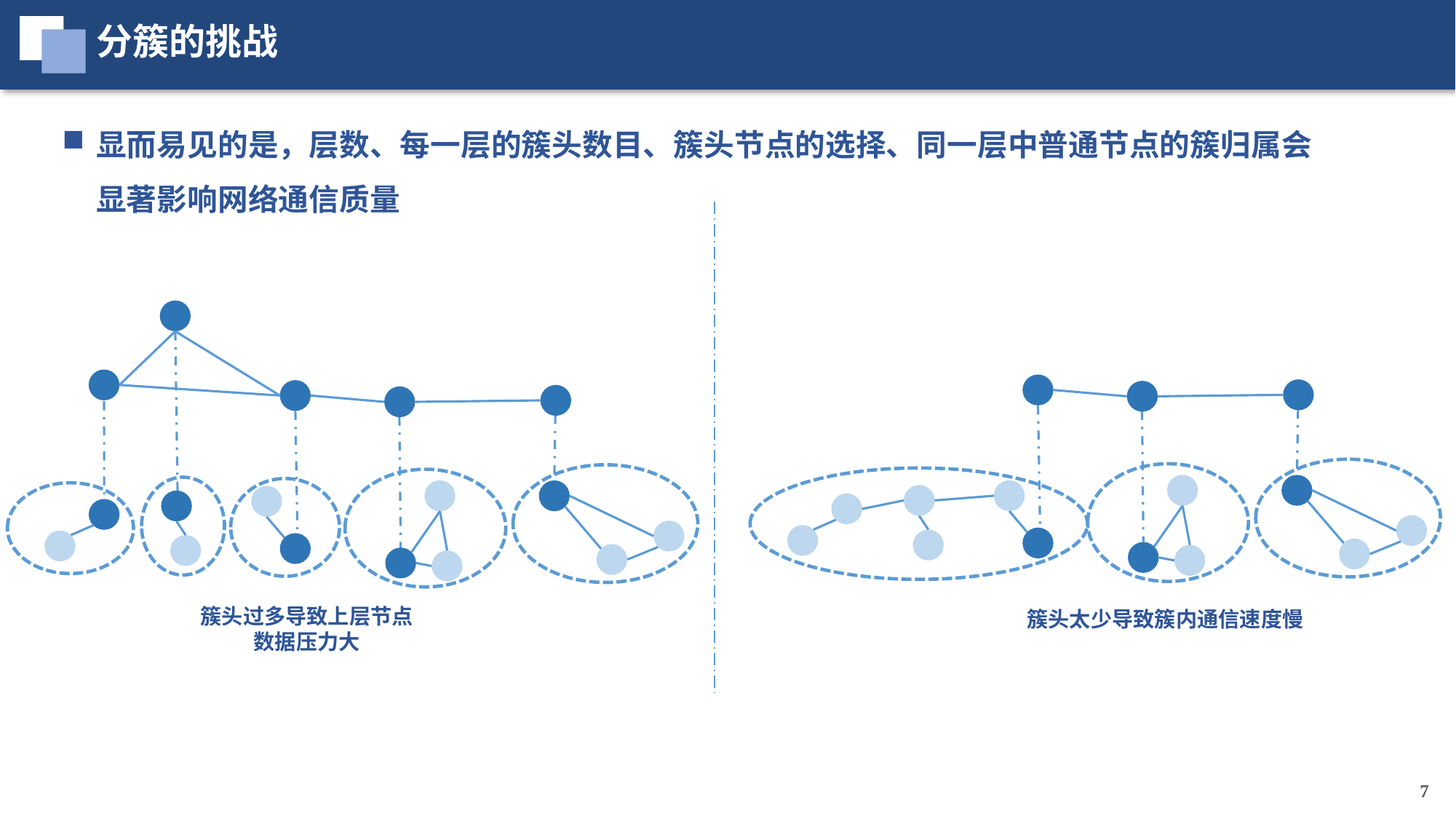

分簇的挑战

显而易见的是，层数、每一层的簇头数目、簇头节点的选择、同一层中普通节点的簇归属会显著影响网络通信质量

簇头过多导致上层节点
数据压力大
簇头太少导致簇内通信速度慢
7